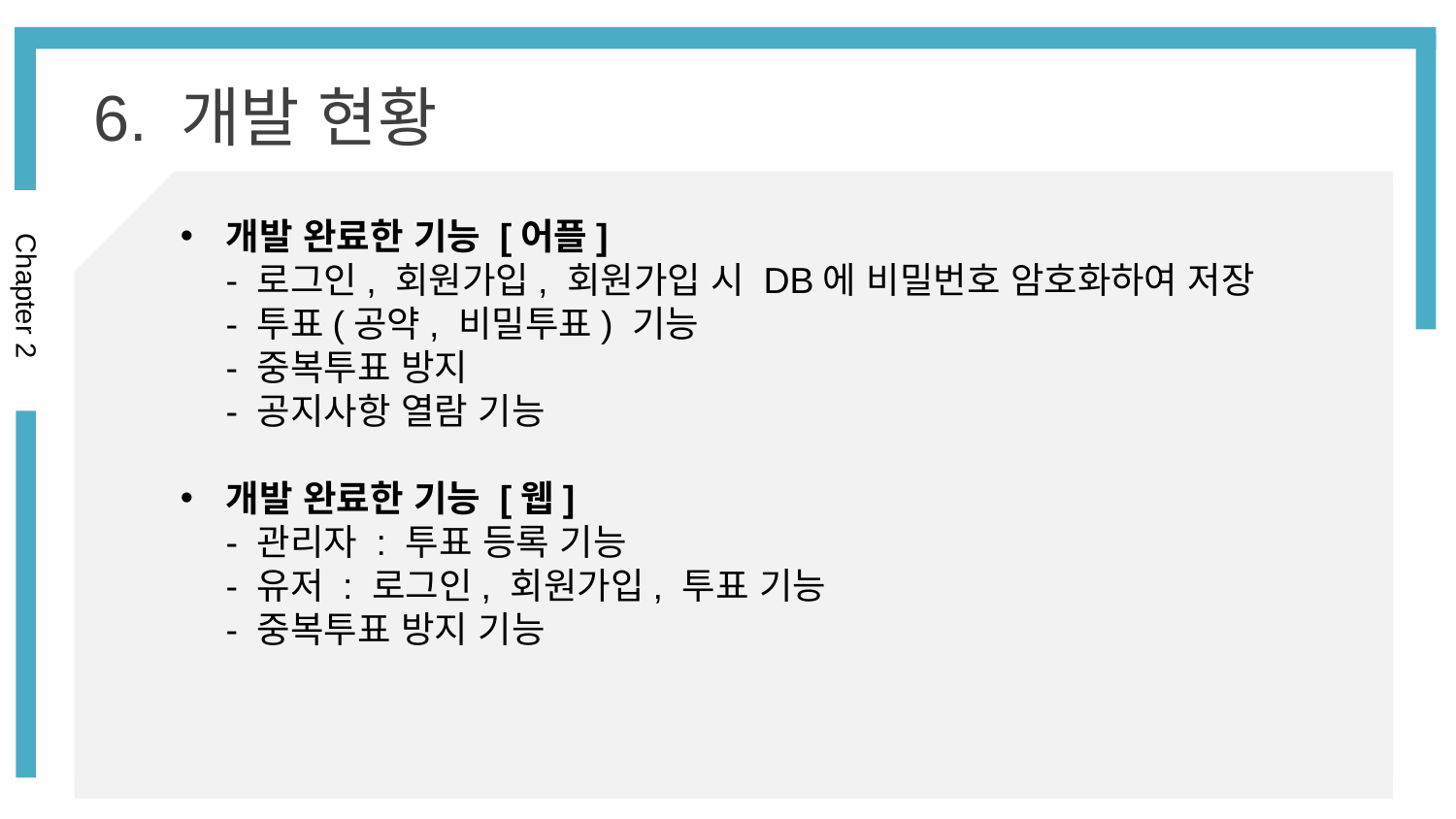

6. 개발 현황

개발 완료한 기능 [어플]
- 로그인, 회원가입, 회원가입 시 DB에 비밀번호 암호화하여 저장
- 투표(공약, 비밀투표) 기능
- 중복투표 방지
- 공지사항 열람 기능
개발 완료한 기능 [웹]
- 관리자 : 투표 등록 기능
- 유저 : 로그인, 회원가입, 투표 기능
- 중복투표 방지 기능

Chapter 2